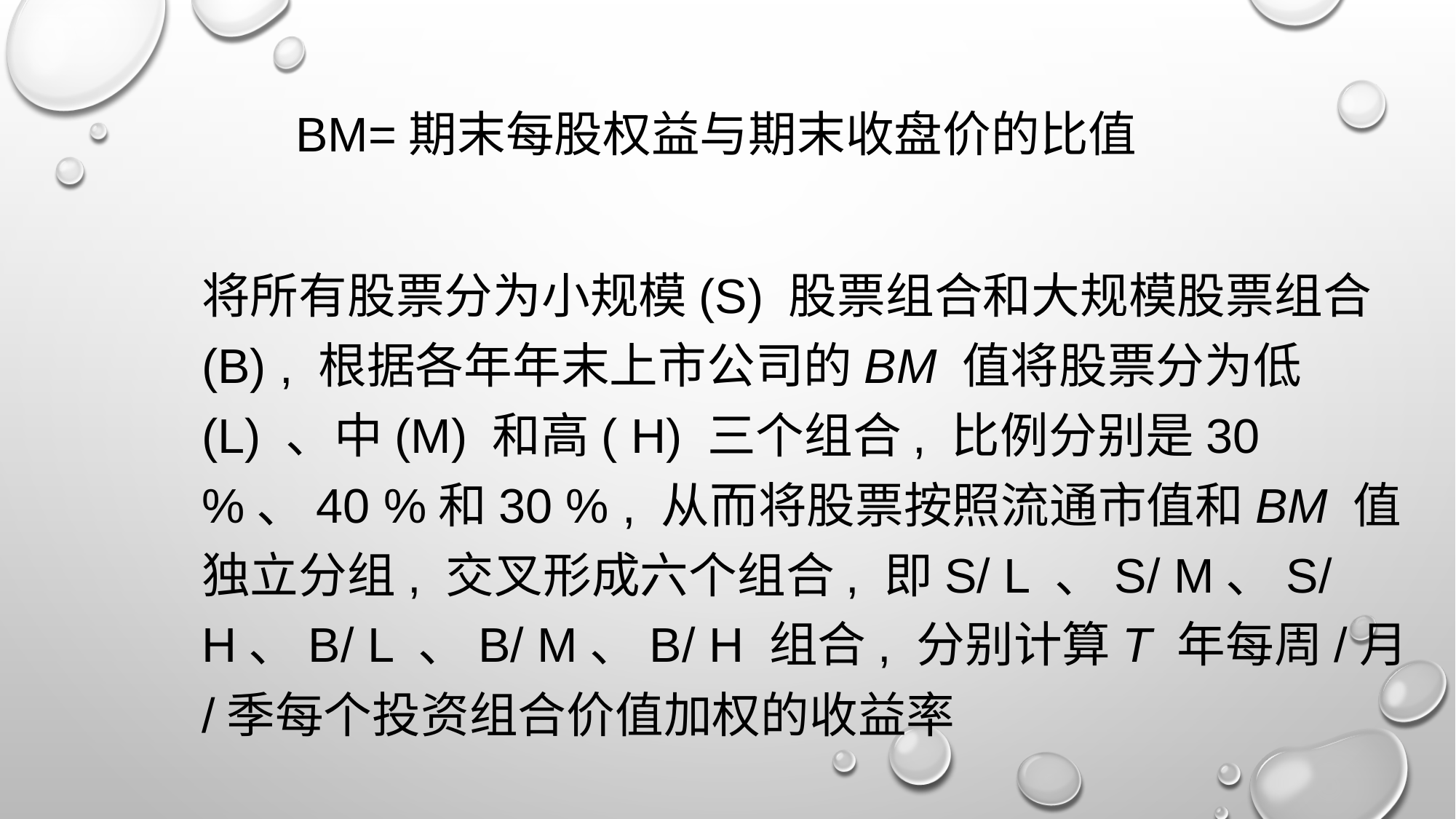

BM=期末每股权益与期末收盘价的比值

将所有股票分为小规模(S) 股票组合和大规模股票组合(B) , 根据各年年末上市公司的BM 值将股票分为低(L) 、中(M) 和高( H) 三个组合, 比例分别是30 %、40 %和30 % , 从而将股票按照流通市值和BM 值独立分组, 交叉形成六个组合, 即S/ L 、S/ M、S/ H、B/ L 、B/ M、B/ H 组合, 分别计算t 年每周/月/季每个投资组合价值加权的收益率